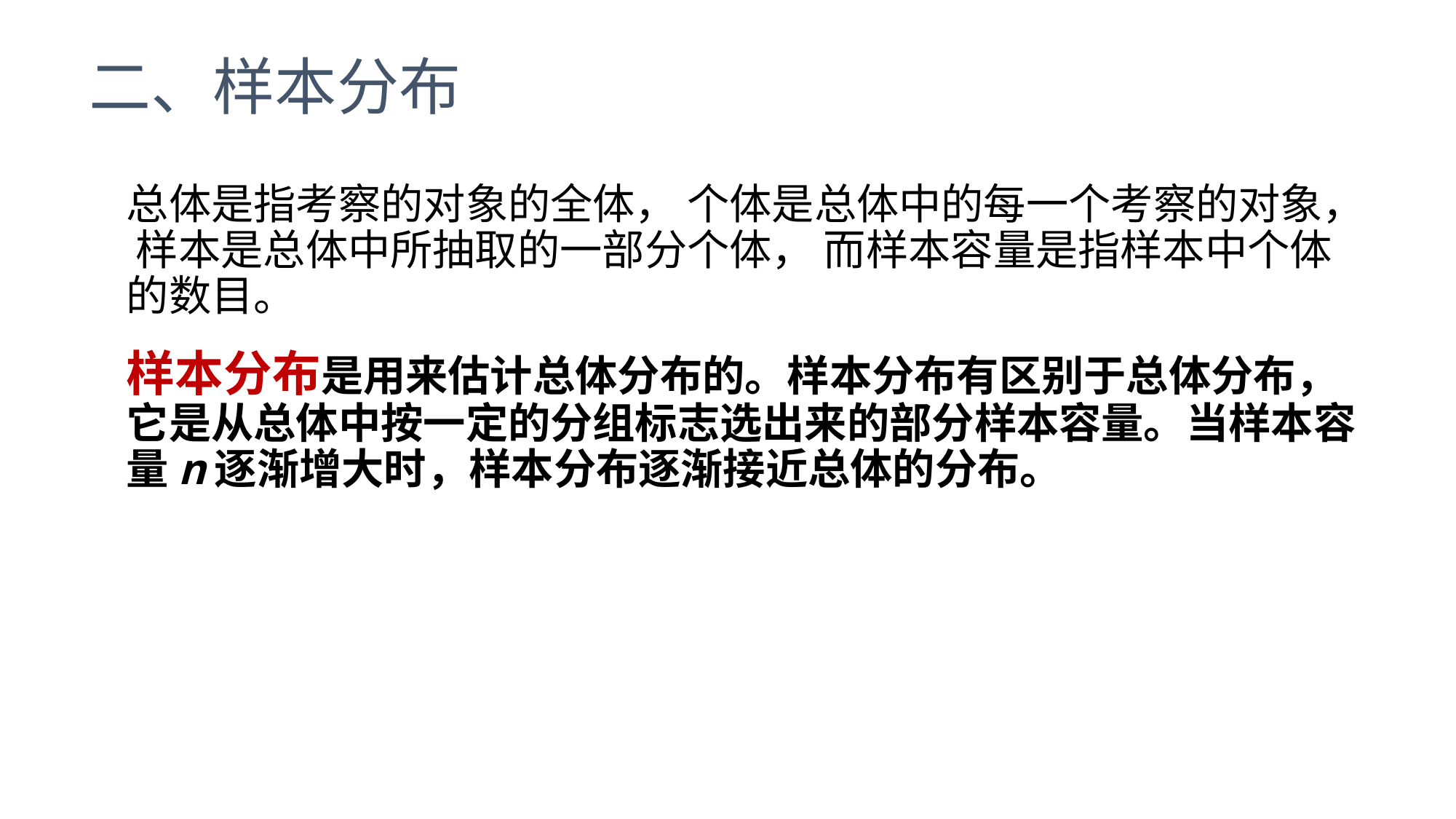

# 二、样本分布
总体是指考察的对象的全体， 个体是总体中的每一个考察的对象， 样本是总体中所抽取的一部分个体， 而样本容量是指样本中个体的数目。
样本分布是用来估计总体分布的。样本分布有区别于总体分布，它是从总体中按一定的分组标志选出来的部分样本容量。当样本容量n逐渐增大时，样本分布逐渐接近总体的分布。